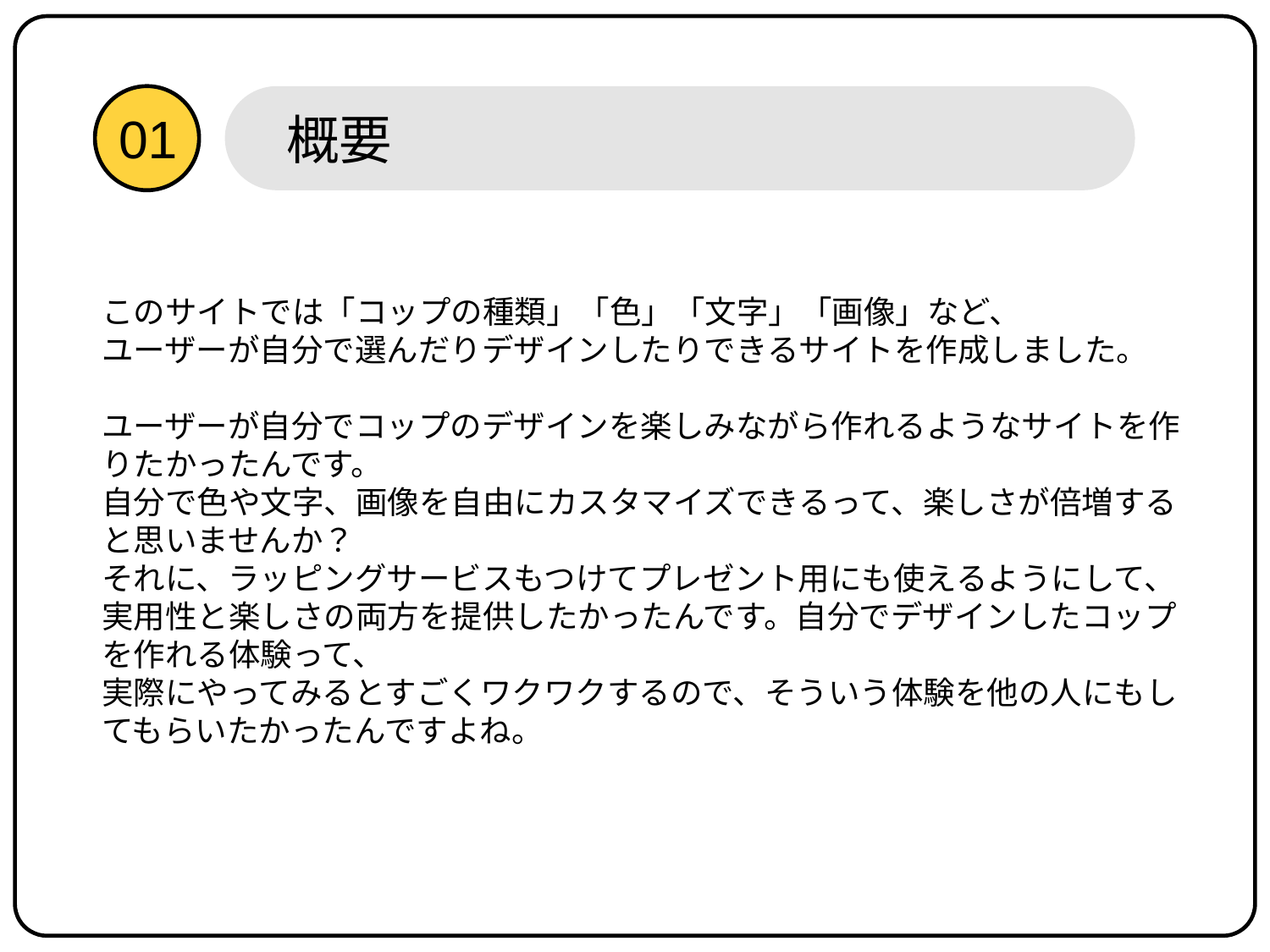

# 概要

01
このサイトでは「コップの種類」「色」「文字」「画像」など、
ユーザーが自分で選んだりデザインしたりできるサイトを作成しました。

ユーザーが自分でコップのデザインを楽しみながら作れるようなサイトを作りたかったんです。
自分で色や文字、画像を自由にカスタマイズできるって、楽しさが倍増すると思いませんか？
それに、ラッピングサービスもつけてプレゼント用にも使えるようにして、
実用性と楽しさの両方を提供したかったんです。自分でデザインしたコップを作れる体験って、
実際にやってみるとすごくワクワクするので、そういう体験を他の人にもしてもらいたかったんですよね。